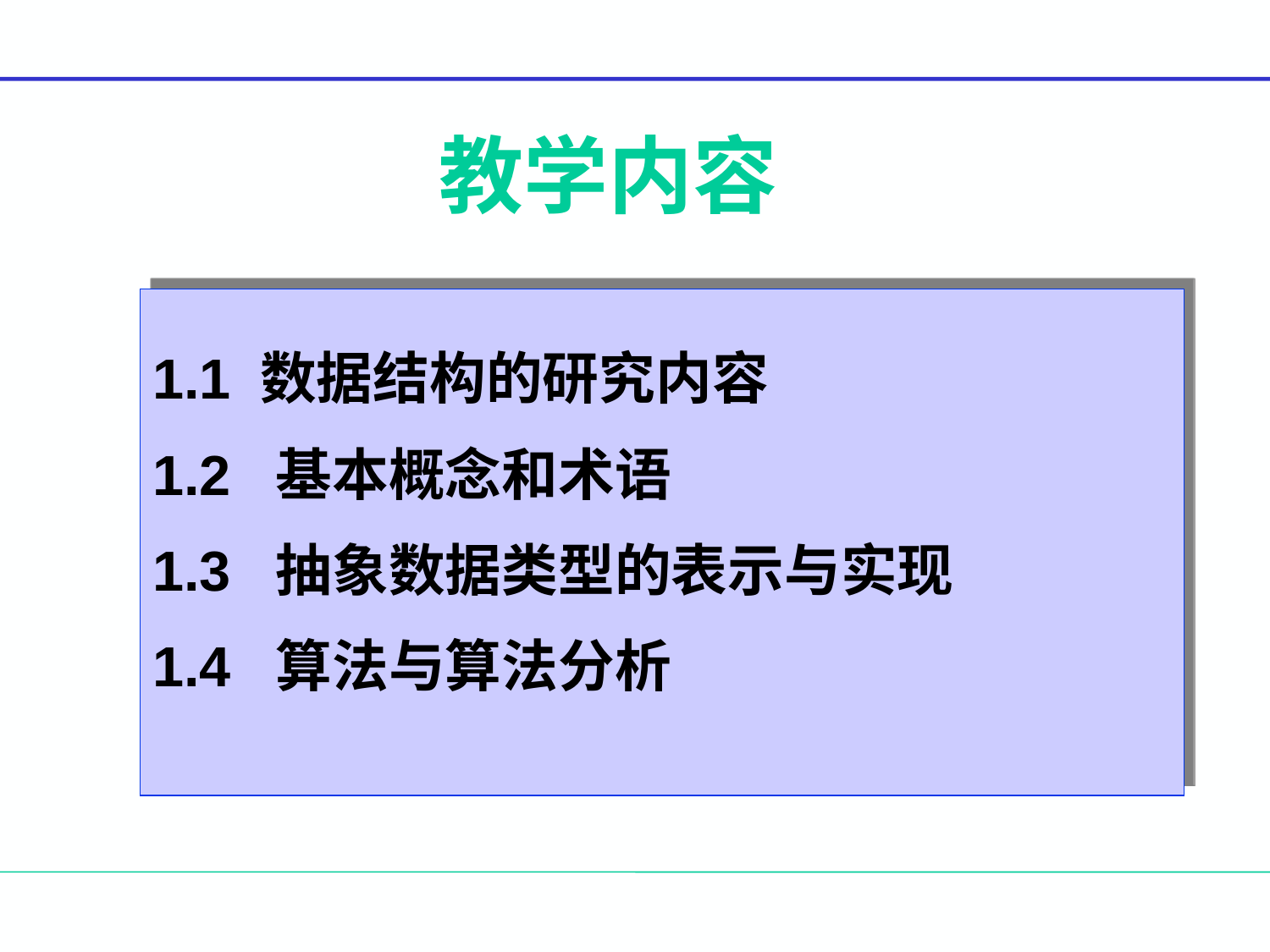

教学内容
1.1 数据结构的研究内容
1.2  基本概念和术语
1.3  抽象数据类型的表示与实现
1.4  算法与算法分析